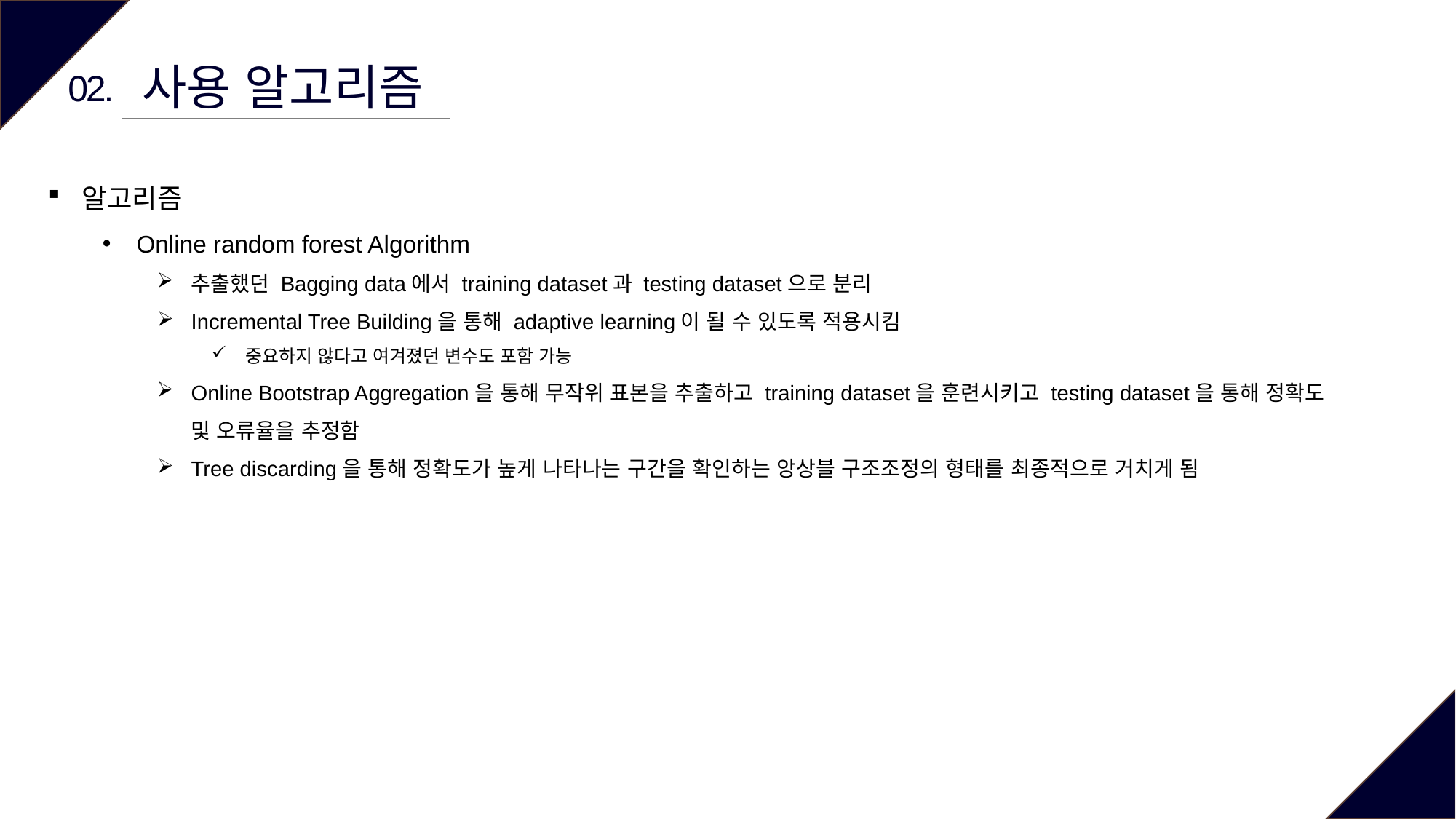

사용 알고리즘
02.
알고리즘
Online random forest Algorithm
추출했던 Bagging data에서 training dataset과 testing dataset으로 분리
Incremental Tree Building을 통해 adaptive learning이 될 수 있도록 적용시킴
중요하지 않다고 여겨졌던 변수도 포함 가능
Online Bootstrap Aggregation을 통해 무작위 표본을 추출하고 training dataset을 훈련시키고 testing dataset을 통해 정확도 및 오류율을 추정함
Tree discarding을 통해 정확도가 높게 나타나는 구간을 확인하는 앙상블 구조조정의 형태를 최종적으로 거치게 됨